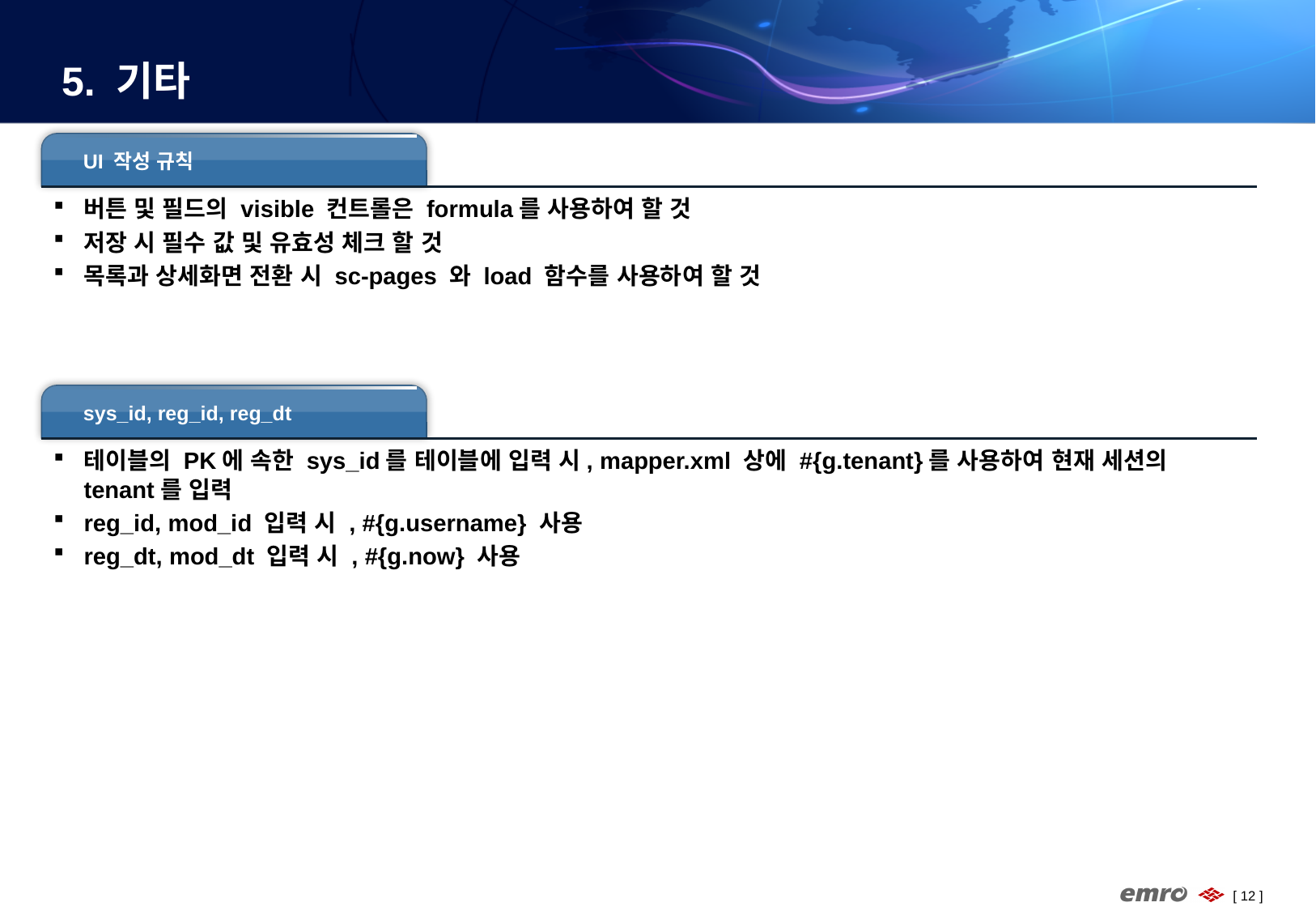

# 5. 기타

UI 작성 규칙
버튼 및 필드의 visible 컨트롤은 formula를 사용하여 할 것
저장 시 필수 값 및 유효성 체크 할 것
목록과 상세화면 전환 시 sc-pages 와 load 함수를 사용하여 할 것

sys_id, reg_id, reg_dt
테이블의 PK에 속한 sys_id를 테이블에 입력 시, mapper.xml 상에 #{g.tenant}를 사용하여 현재 세션의 tenant를 입력
reg_id, mod_id 입력 시 , #{g.username} 사용
reg_dt, mod_dt 입력 시 , #{g.now} 사용